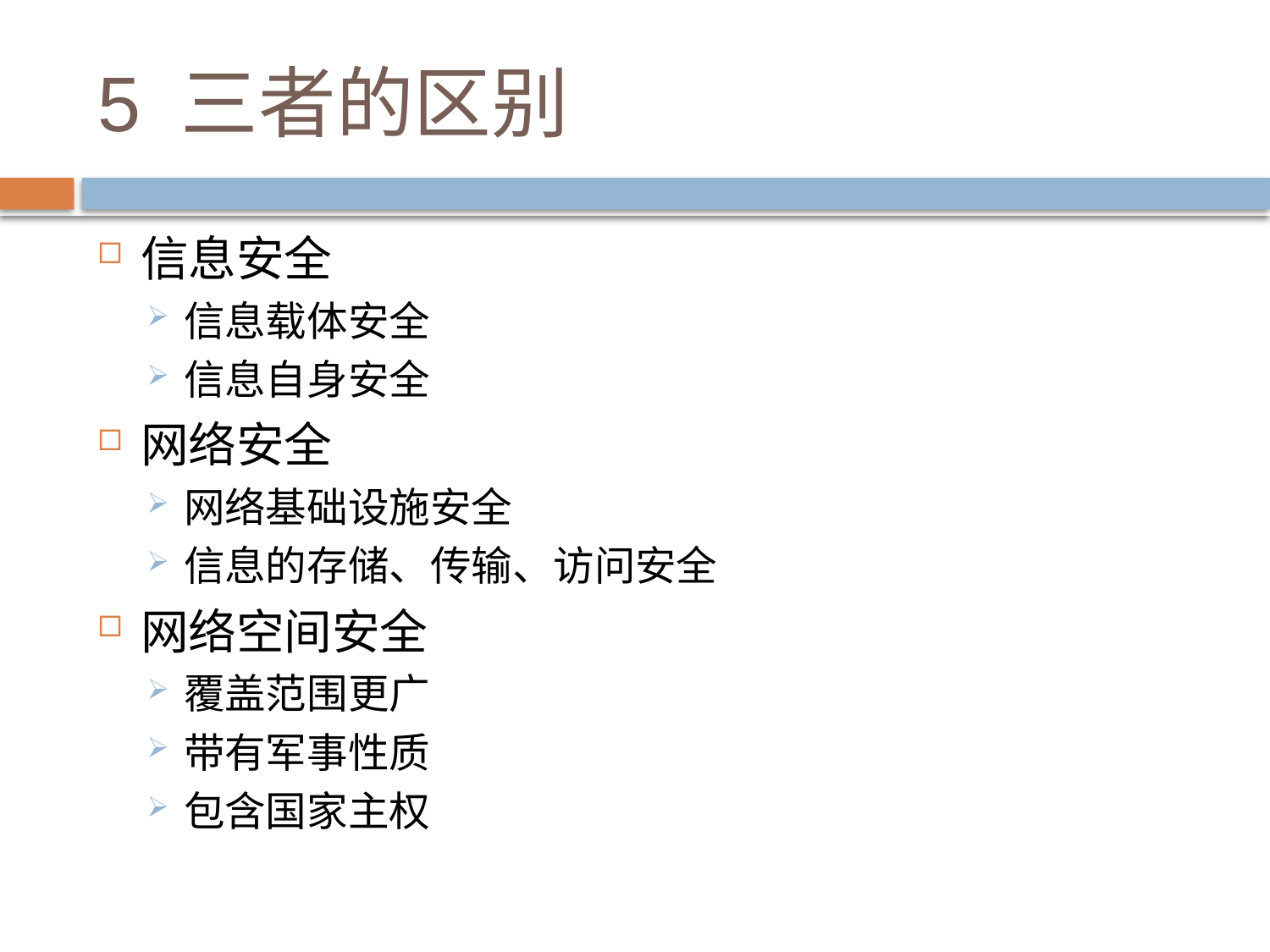

# 5 三者的区别
信息安全
信息载体安全
信息自身安全
网络安全
网络基础设施安全
信息的存储、传输、访问安全
网络空间安全
覆盖范围更广
带有军事性质
包含国家主权